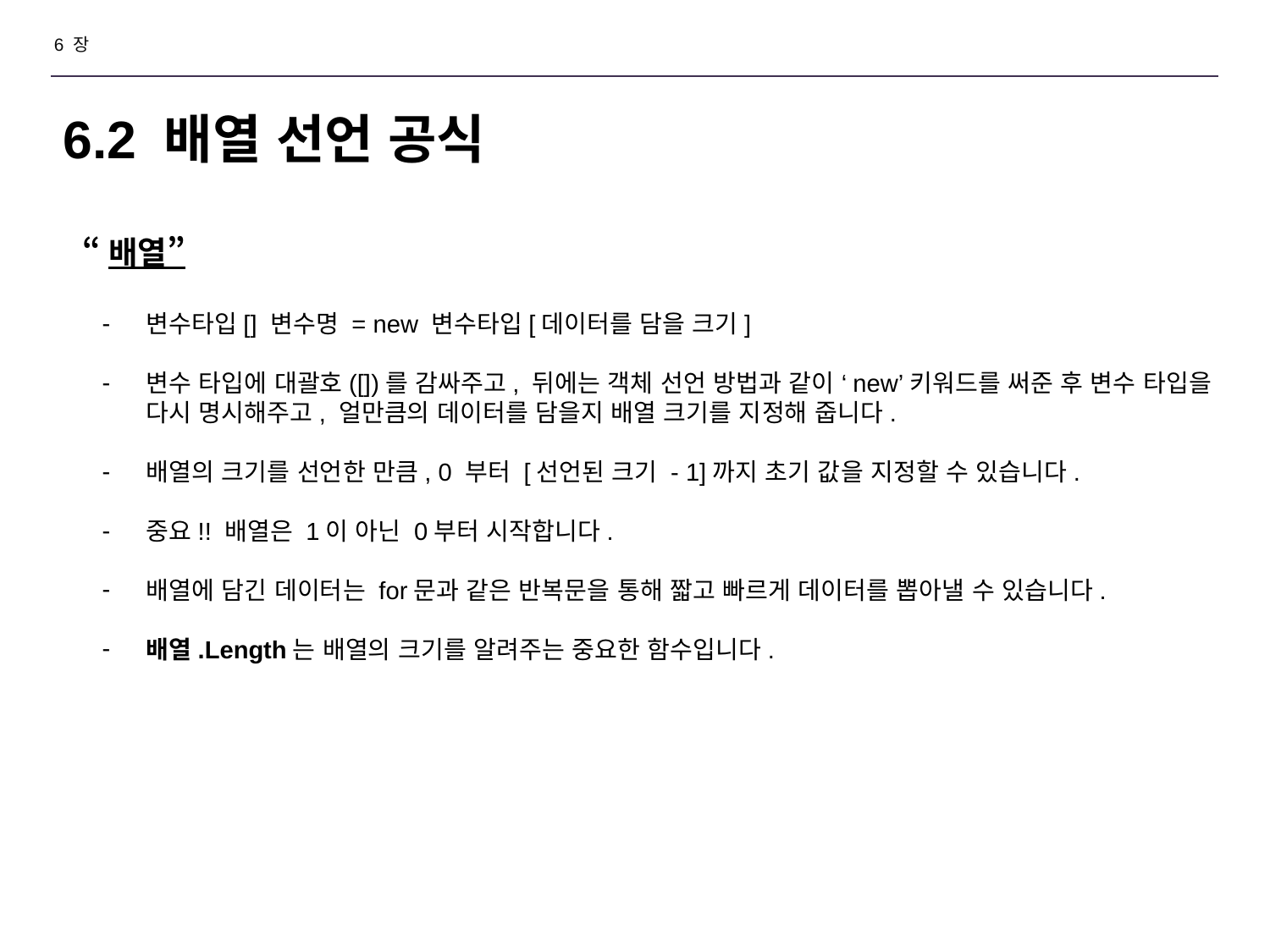

6 장
# 6.2 배열 선언 공식
“배열”

변수타입[] 변수명 = new 변수타입[데이터를 담을 크기]

변수 타입에 대괄호([])를 감싸주고, 뒤에는 객체 선언 방법과 같이 ‘new’키워드를 써준 후 변수 타입을 다시 명시해주고, 얼만큼의 데이터를 담을지 배열 크기를 지정해 줍니다.

배열의 크기를 선언한 만큼, 0 부터 [선언된 크기 - 1]까지 초기 값을 지정할 수 있습니다.

중요!! 배열은 1이 아닌 0부터 시작합니다.

배열에 담긴 데이터는 for문과 같은 반복문을 통해 짧고 빠르게 데이터를 뽑아낼 수 있습니다.

배열.Length는 배열의 크기를 알려주는 중요한 함수입니다.